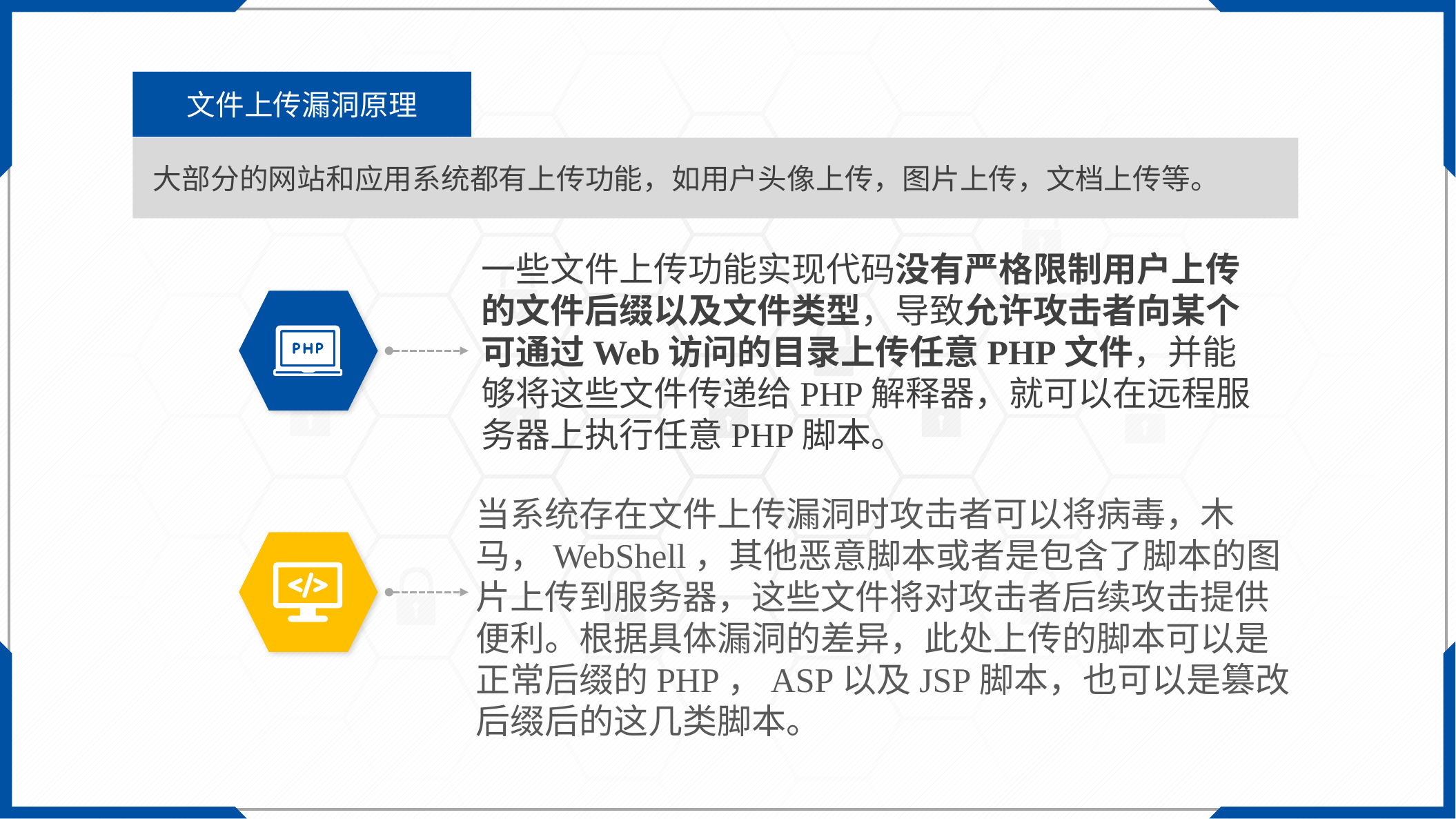

文件上传漏洞原理
大部分的网站和应用系统都有上传功能，如用户头像上传，图片上传，文档上传等。
一些文件上传功能实现代码没有严格限制用户上传的文件后缀以及文件类型，导致允许攻击者向某个可通过Web访问的目录上传任意PHP文件，并能够将这些文件传递给PHP解释器，就可以在远程服务器上执行任意PHP脚本。

当系统存在文件上传漏洞时攻击者可以将病毒，木马，WebShell，其他恶意脚本或者是包含了脚本的图片上传到服务器，这些文件将对攻击者后续攻击提供便利。根据具体漏洞的差异，此处上传的脚本可以是正常后缀的PHP，ASP以及JSP脚本，也可以是篡改后缀后的这几类脚本。